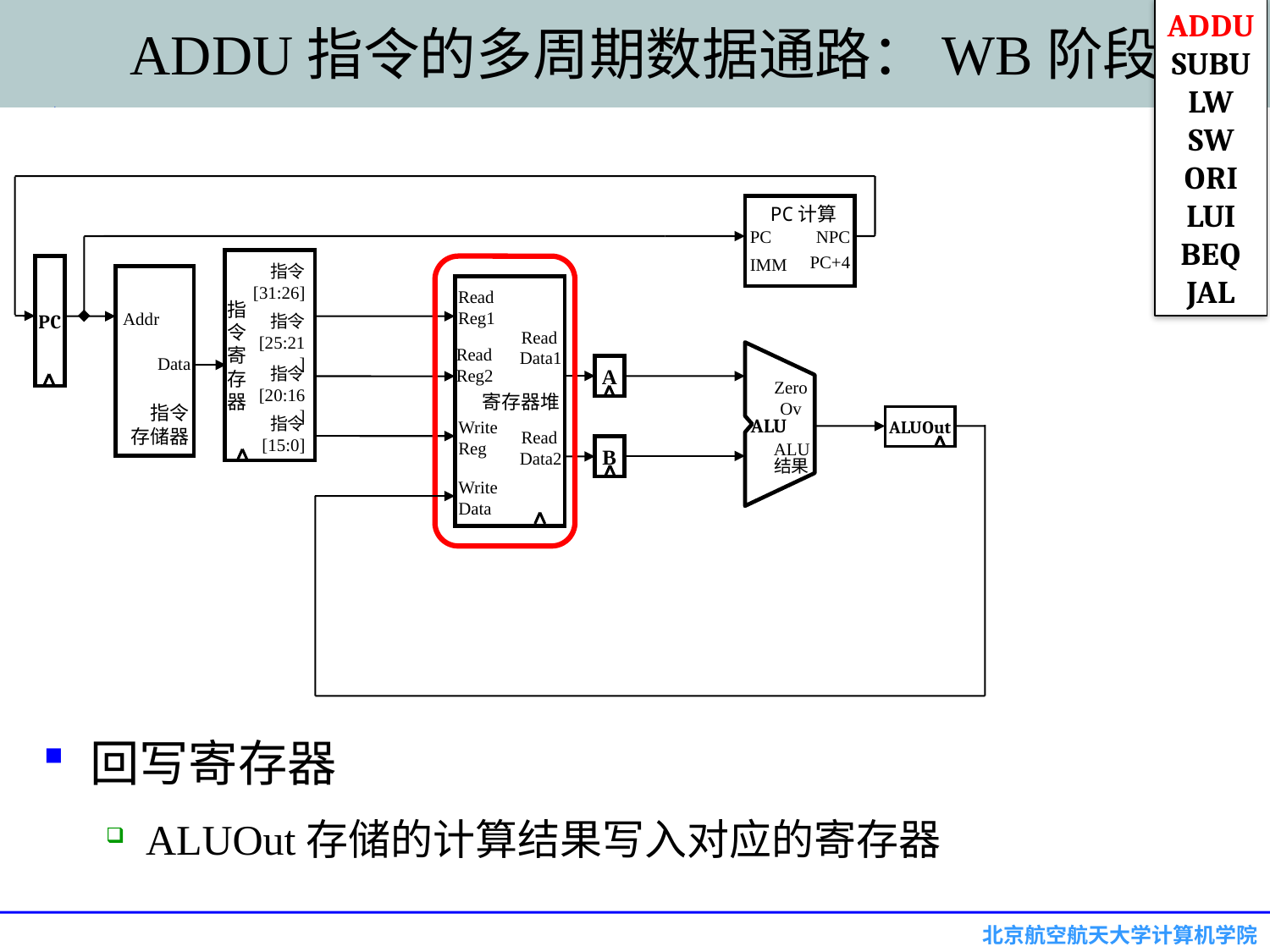

ADDU
SUBU
LW
SW
ORI
LUI
BEQ
JAL
# ADDU指令的多周期数据通路：WB阶段

PC计算
PC

IMM
NPC

PC+4

指
令
寄
存
器
指令
[31:26]
指令
[25:21]
指令
[20:16]
指令
[15:0]
PC

指令
存储器
寄存器堆
Read
Reg1
Read
Data1
Read
Reg2
Write
Reg
Read
Data2
Write
Data
Addr

Zero
Ov

ALU
ALU
结果
Data
A

ALUOut

B

回写寄存器
ALUOut存储的计算结果写入对应的寄存器